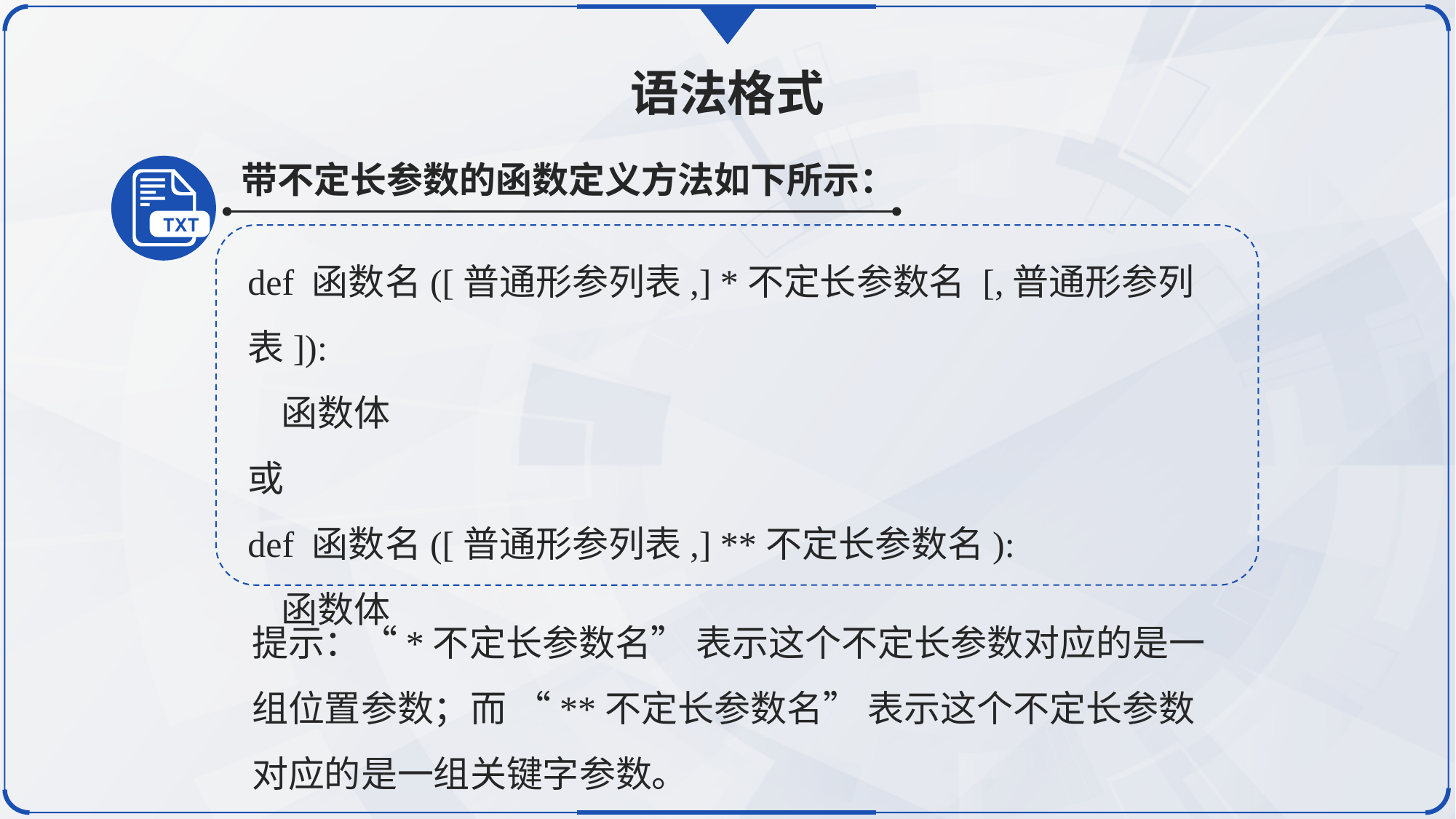

语法格式
带不定长参数的函数定义方法如下所示：

def 函数名([普通形参列表,] *不定长参数名 [,普通形参列表]):
   函数体
或
def 函数名([普通形参列表,] **不定长参数名):
   函数体
提示：“*不定长参数名” 表示这个不定长参数对应的是一组位置参数；而 “**不定长参数名” 表示这个不定长参数对应的是一组关键字参数。